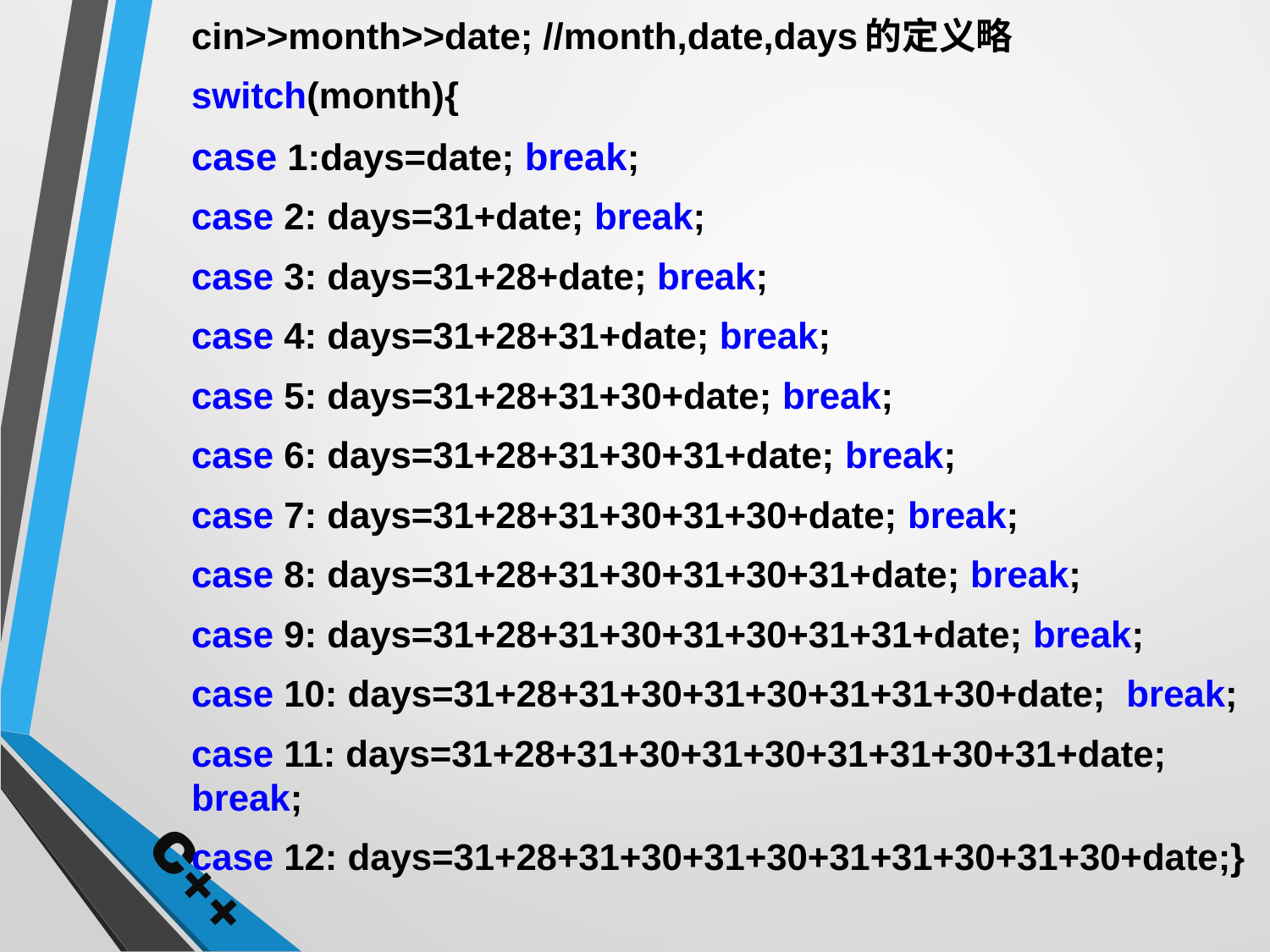

cin>>month>>date; //month,date,days的定义略
	switch(month){
	case 1:days=date; break;
	case 2: days=31+date; break;
	case 3: days=31+28+date; break;
	case 4: days=31+28+31+date; break;
	case 5: days=31+28+31+30+date; break;
	case 6: days=31+28+31+30+31+date; break;
	case 7: days=31+28+31+30+31+30+date; break;
	case 8: days=31+28+31+30+31+30+31+date; break;
	case 9: days=31+28+31+30+31+30+31+31+date; break;
	case 10: days=31+28+31+30+31+30+31+31+30+date;  break;
	case 11: days=31+28+31+30+31+30+31+31+30+31+date; break;
	case 12: days=31+28+31+30+31+30+31+31+30+31+30+date;}